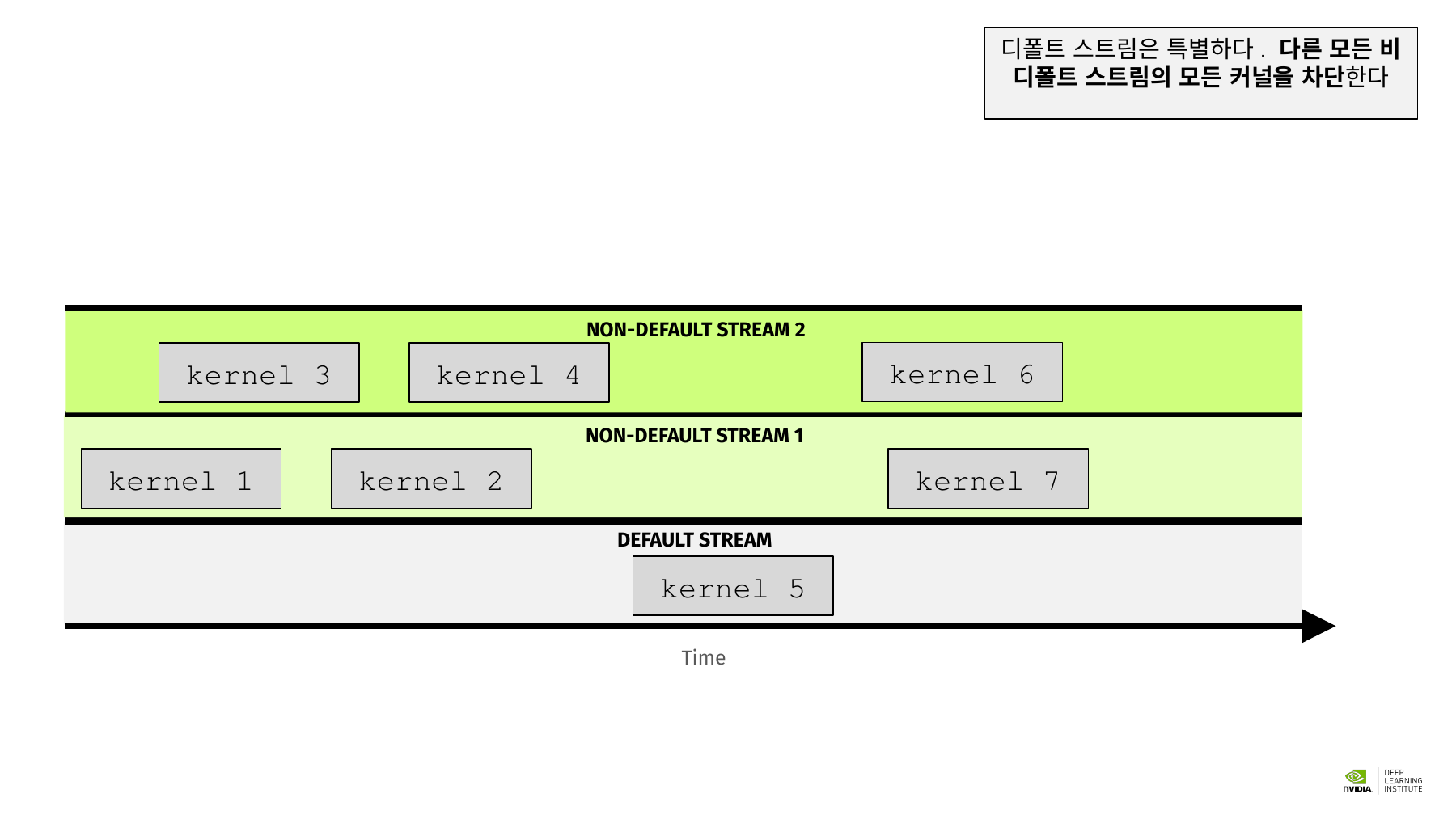

디폴트 스트림은 특별하다. 다른 모든 비 디폴트 스트림의 모든 커널을 차단한다

NON-DEFAULT STREAM 2
kernel 6
kernel 3
kernel 4

NON-DEFAULT STREAM 1
kernel 1
kernel 2
kernel 7

# DEFAULT STREAM
kernel 5
Time